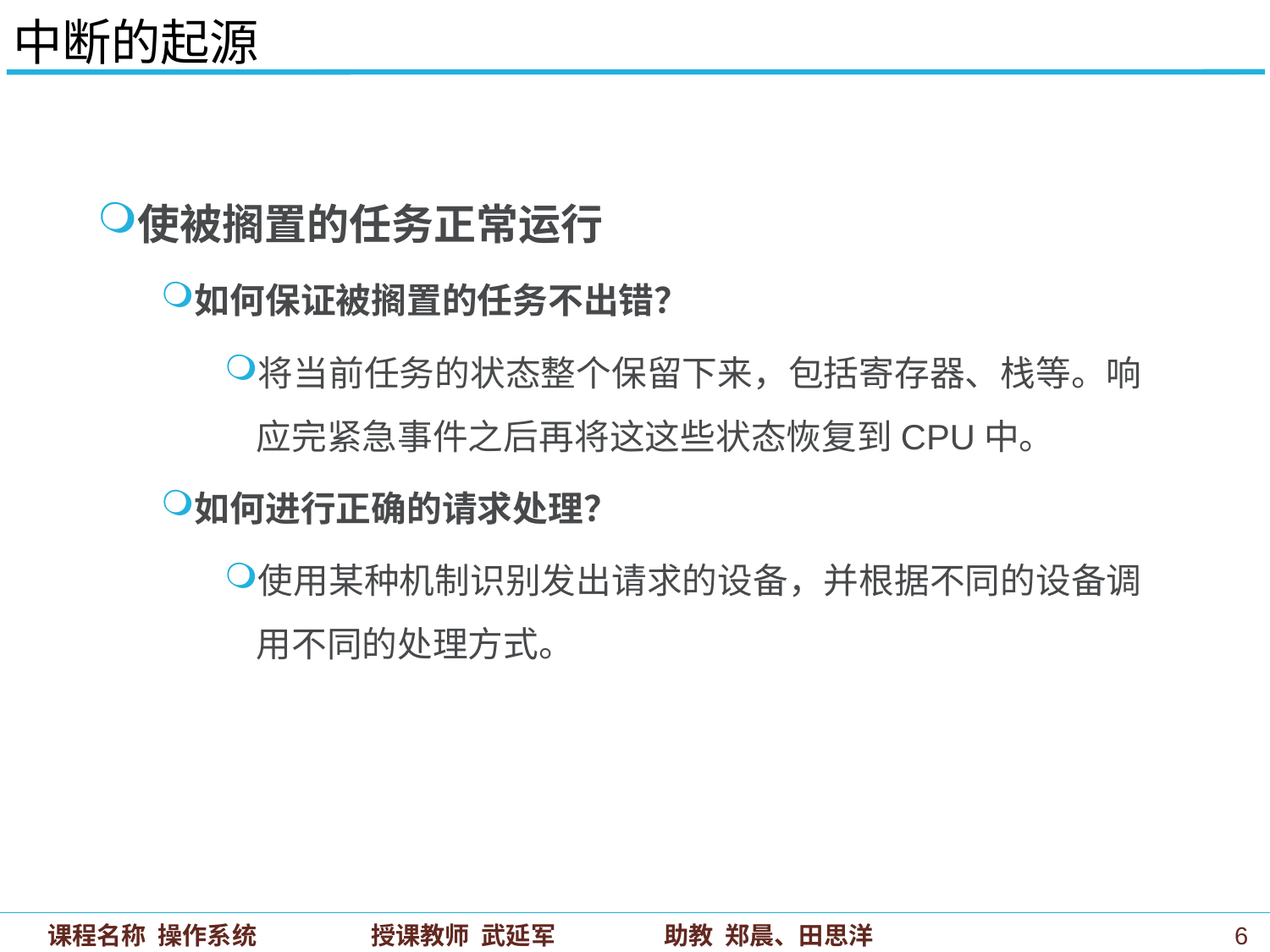

中断的起源
使被搁置的任务正常运行
如何保证被搁置的任务不出错？
将当前任务的状态整个保留下来，包括寄存器、栈等。响应完紧急事件之后再将这这些状态恢复到CPU中。
如何进行正确的请求处理？
使用某种机制识别发出请求的设备，并根据不同的设备调用不同的处理方式。

课程名称  操作系统                    授课教师  武延军                   助教  郑晨、田思洋
6